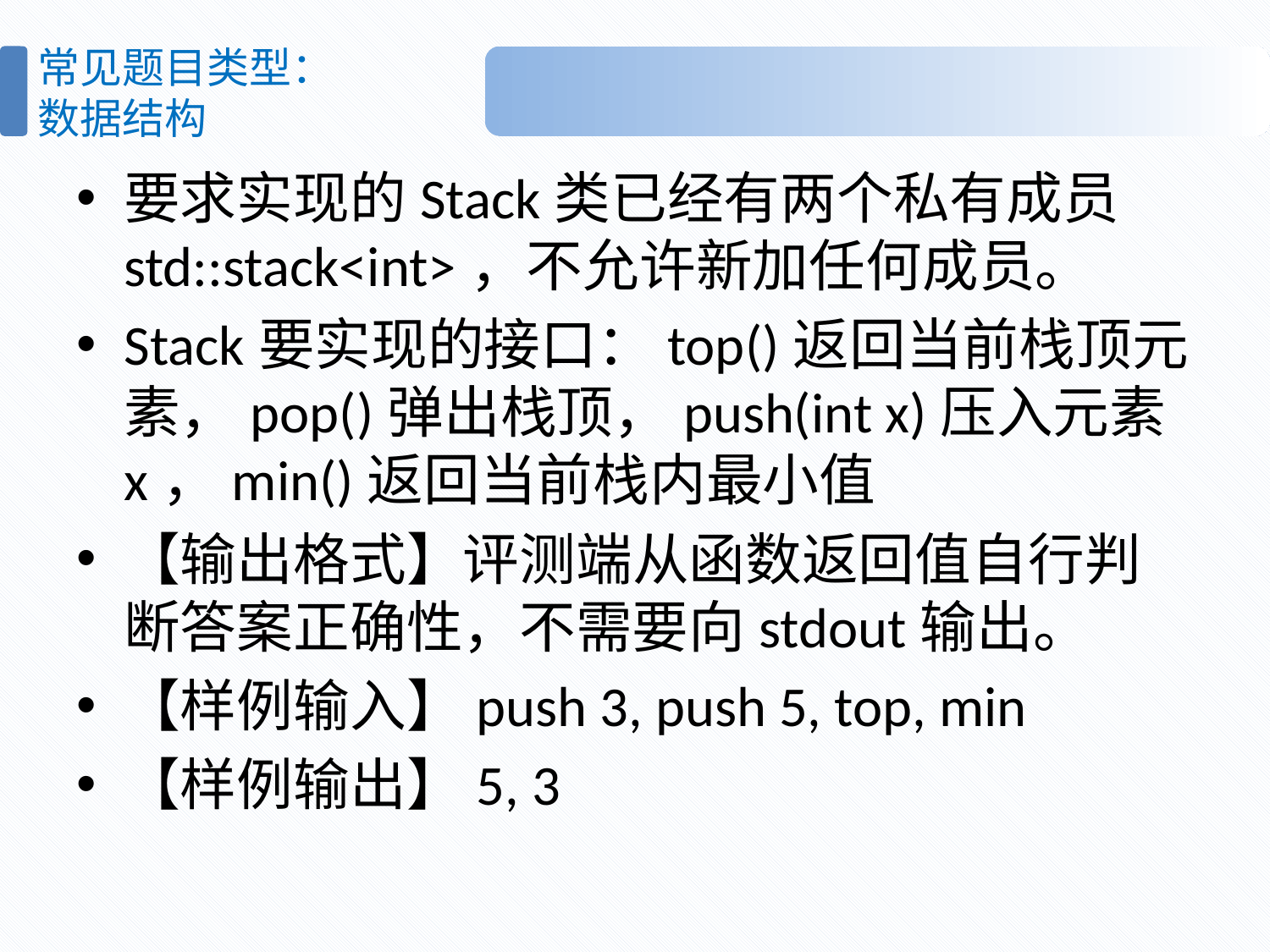

# 常见题目类型： 数据结构
要求实现的Stack类已经有两个私有成员std::stack<int>，不允许新加任何成员。
Stack要实现的接口：top()返回当前栈顶元素，pop()弹出栈顶，push(int x)压入元素x，min()返回当前栈内最小值
【输出格式】评测端从函数返回值自行判断答案正确性，不需要向stdout输出。
【样例输入】push 3, push 5, top, min
【样例输出】5, 3